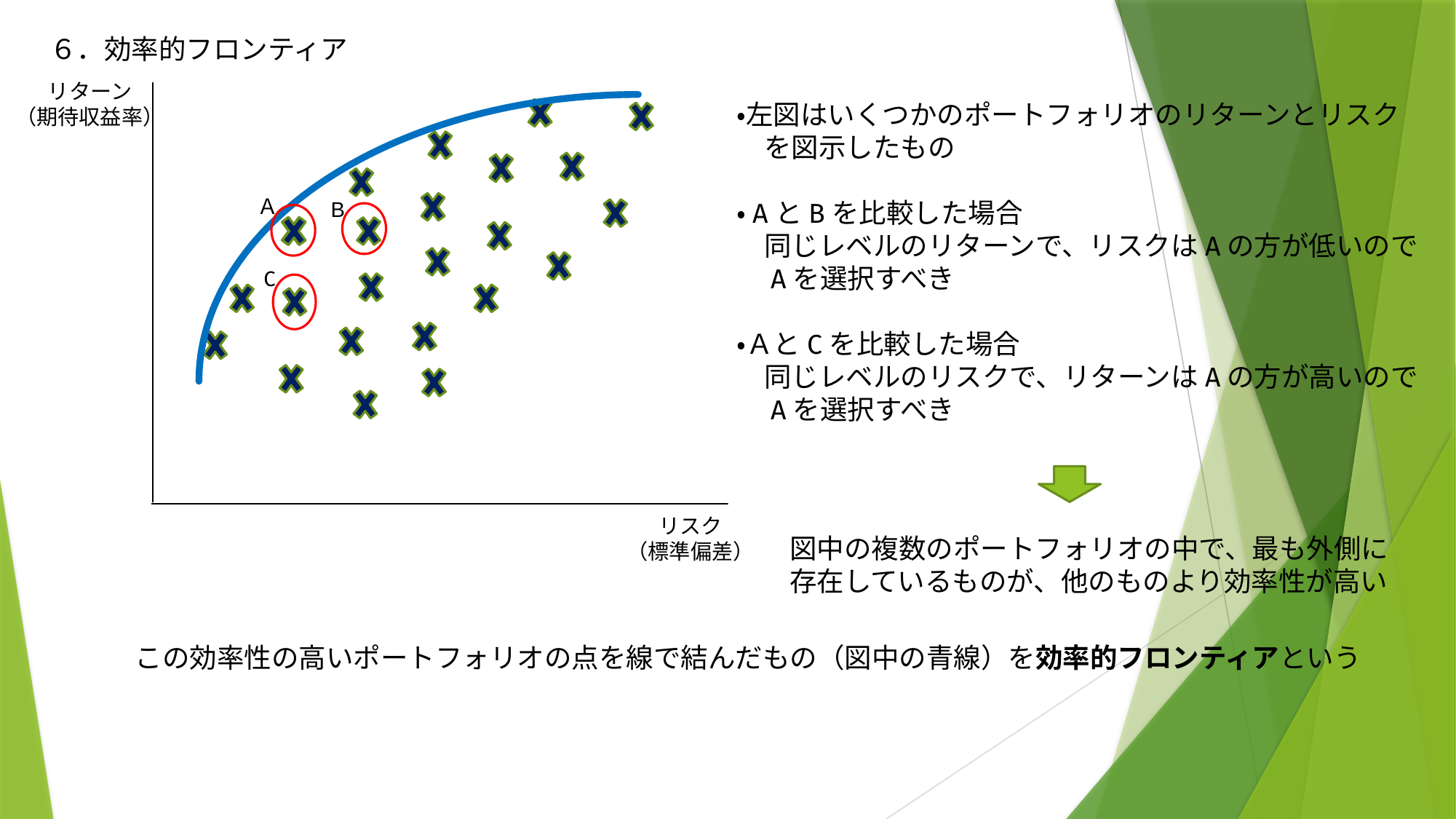

６．効率的フロンティア
リターン
（期待収益率）

・左図はいくつかのポートフォリオのリターンとリスク
　を図示したもの

・AとBを比較した場合
　同じレベルのリターンで、リスクはAの方が低いので
　Aを選択すべき

・ＡとCを比較した場合
　同じレベルのリスクで、リターンはAの方が高いので
　Aを選択すべき

Ａ
B

C

リスク
（標準偏差）
図中の複数のポートフォリオの中で、最も外側に
存在しているものが、他のものより効率性が高い
この効率性の高いポートフォリオの点を線で結んだもの（図中の青線）を効率的フロンティアという